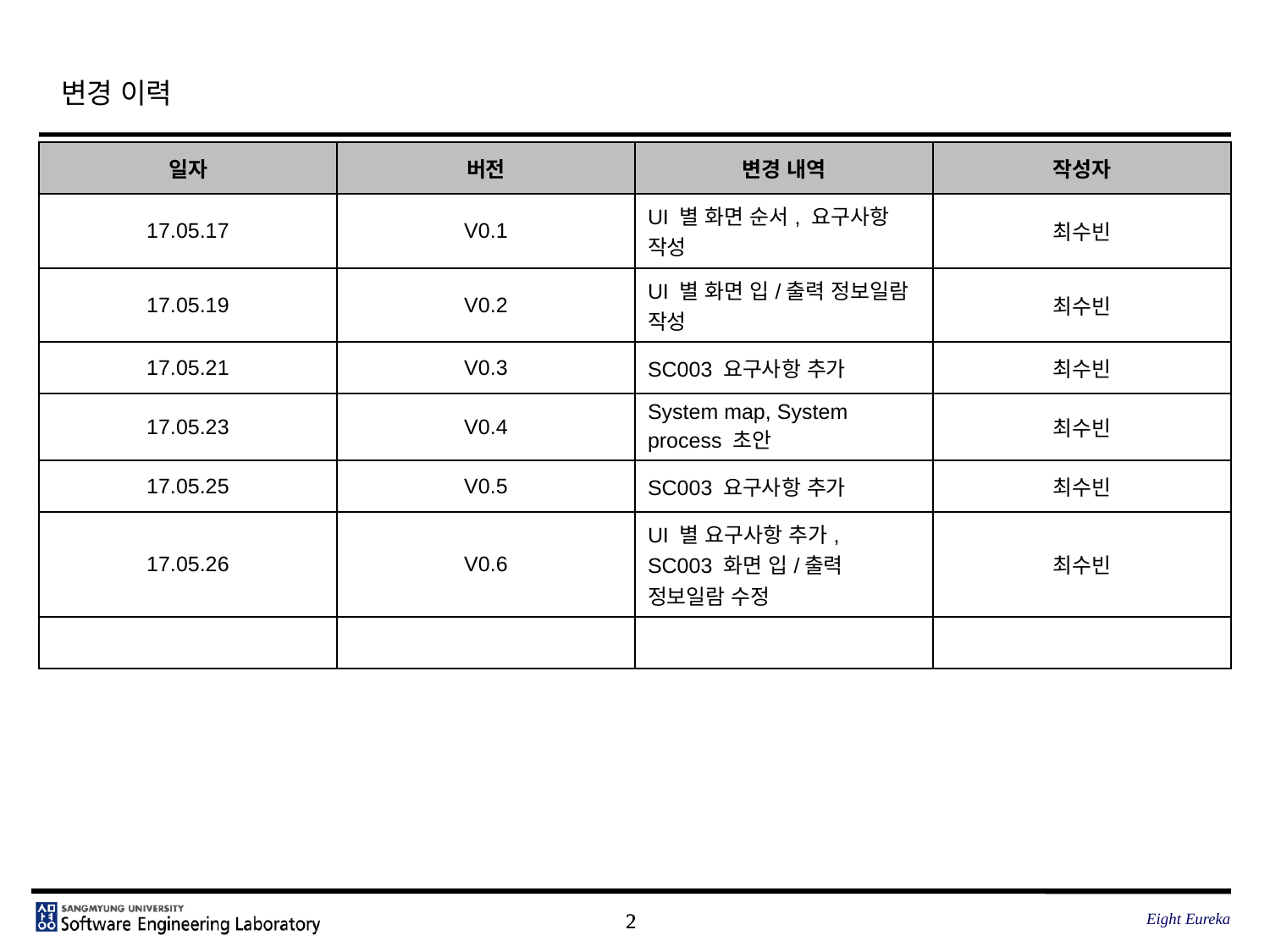

# 변경 이력
| 일자 | 버전 | 변경 내역 | 작성자 |
| --- | --- | --- | --- |
| 17.05.17 | V0.1 | UI 별 화면 순서, 요구사항 작성 | 최수빈 |
| 17.05.19 | V0.2 | UI 별 화면 입/출력 정보일람 작성 | 최수빈 |
| 17.05.21 | V0.3 | SC003 요구사항 추가 | 최수빈 |
| 17.05.23 | V0.4 | System map, System process 초안 | 최수빈 |
| 17.05.25 | V0.5 | SC003 요구사항 추가 | 최수빈 |
| 17.05.26 | V0.6 | UI 별 요구사항 추가, SC003 화면 입/출력 정보일람 수정 | 최수빈 |
|  |  |  |  |
Eight Eureka